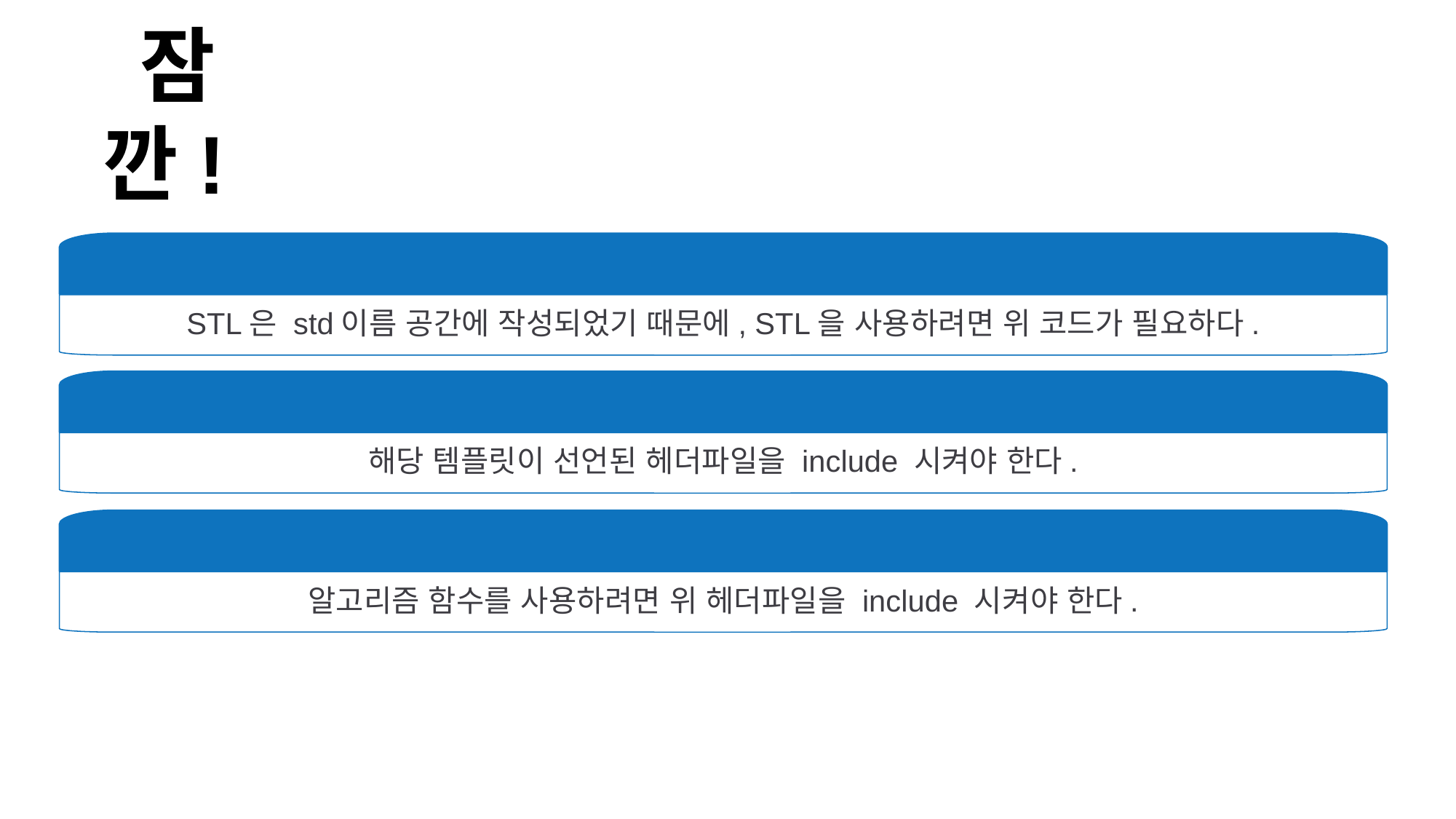

잠깐!)
using namespace std;
STL은 std이름 공간에 작성되었기 때문에, STL을 사용하려면 위 코드가 필요하다.
#include <vector> or #include <map>
해당 템플릿이 선언된 헤더파일을 include 시켜야 한다.
#include <algorithm>
알고리즘 함수를 사용하려면 위 헤더파일을 include 시켜야 한다.